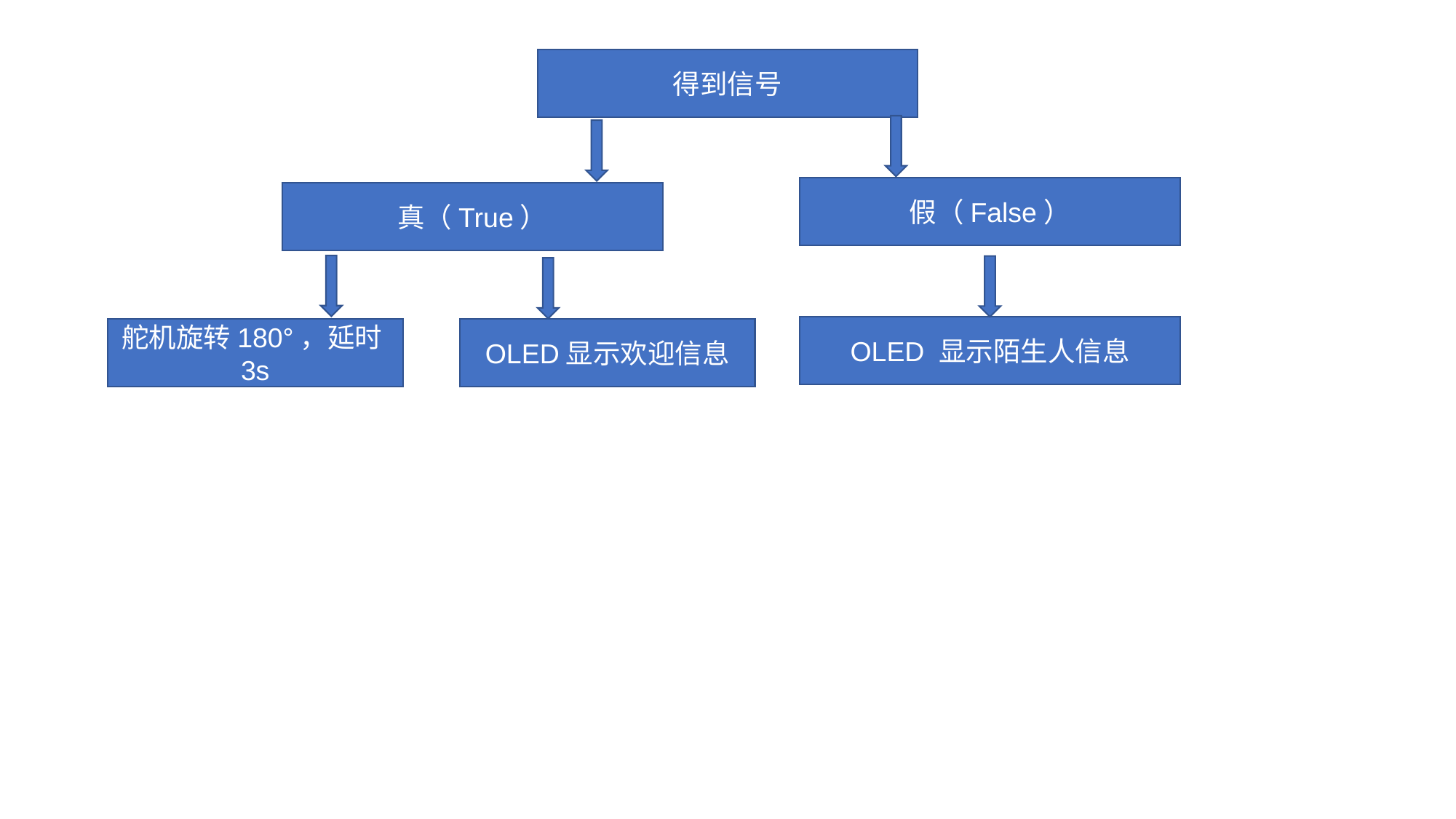

得到信号

假（False）
真（True）

OLED 显示陌生人信息
舵机旋转180°，延时3s
OLED显示欢迎信息